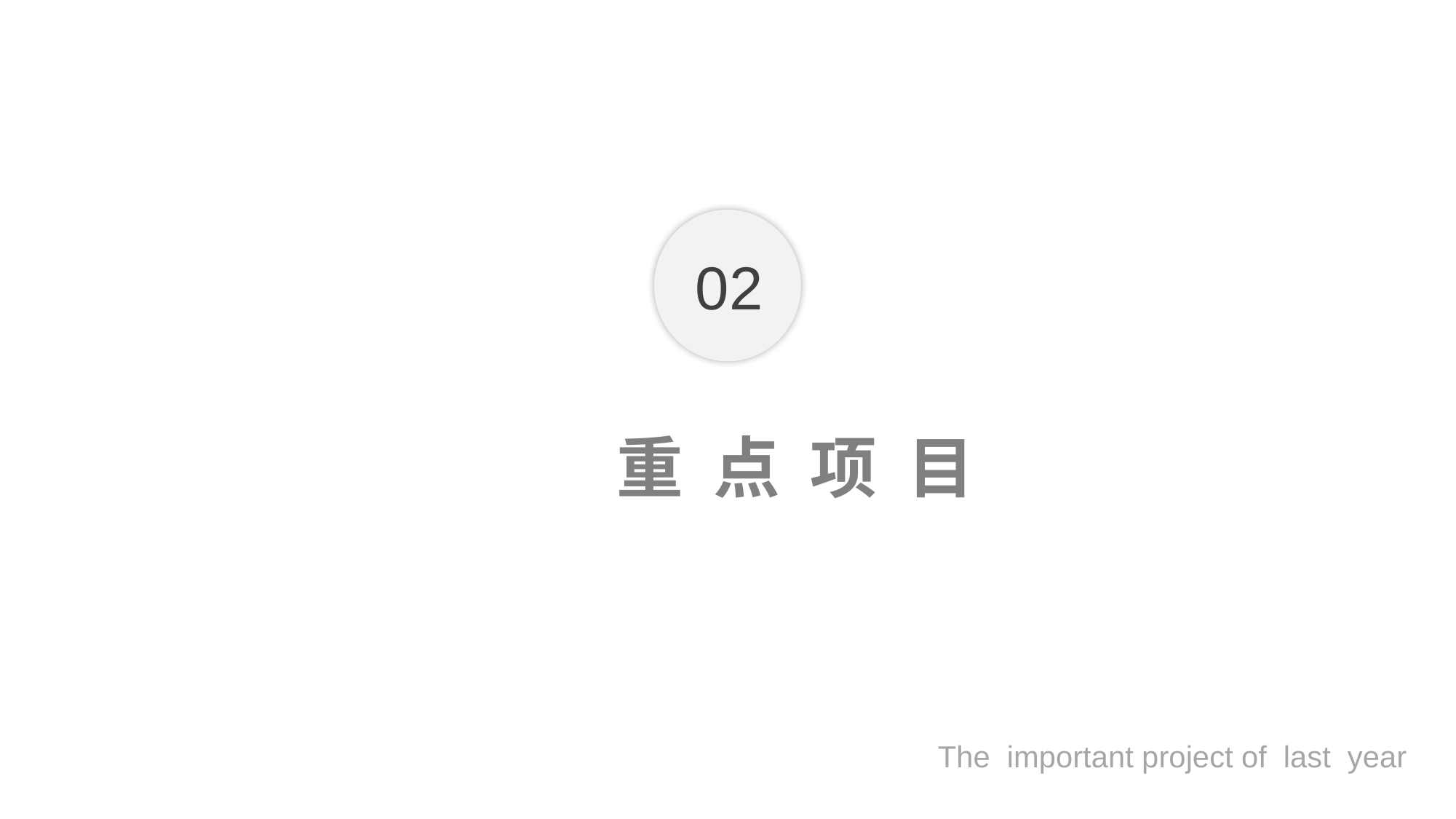

02
重  点  项  目
The  important project of  last  year